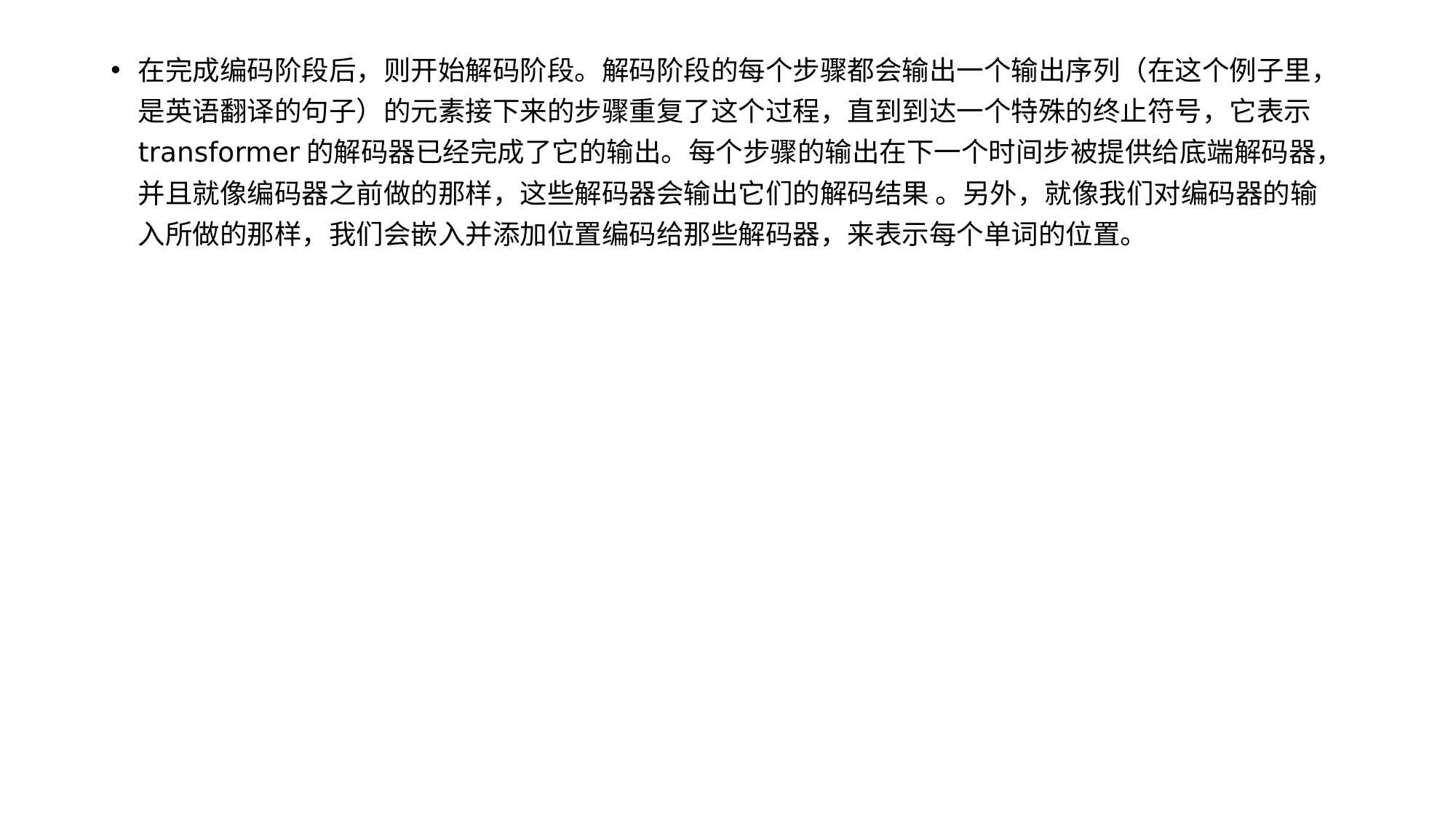

在完成编码阶段后，则开始解码阶段。解码阶段的每个步骤都会输出一个输出序列（在这个例子里，是英语翻译的句子）的元素接下来的步骤重复了这个过程，直到到达一个特殊的终止符号，它表示transformer的解码器已经完成了它的输出。每个步骤的输出在下一个时间步被提供给底端解码器，并且就像编码器之前做的那样，这些解码器会输出它们的解码结果 。另外，就像我们对编码器的输入所做的那样，我们会嵌入并添加位置编码给那些解码器，来表示每个单词的位置。

#